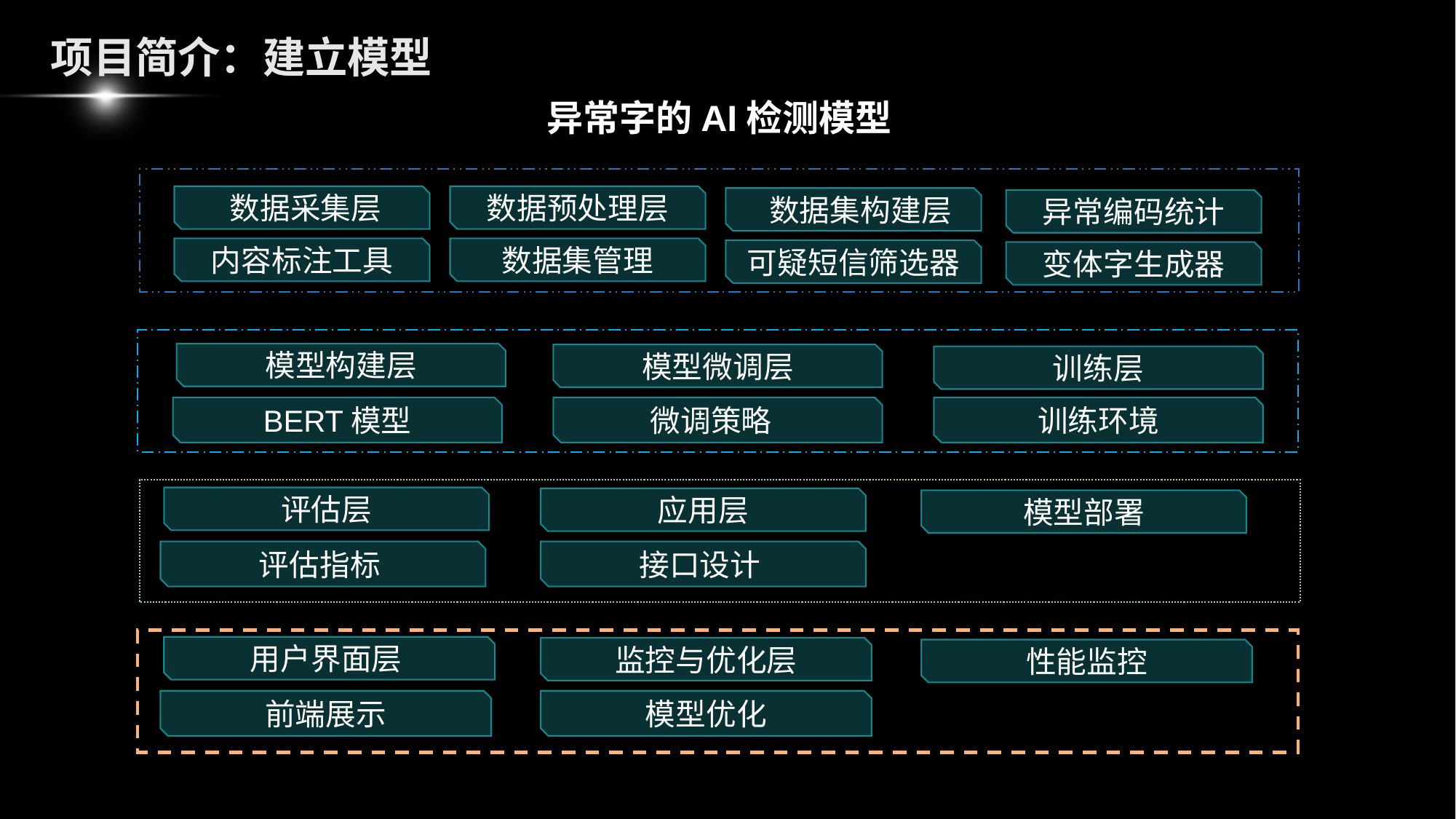

# 项目简介：建立模型
异常字的AI检测模型

 数据采集层
数据预处理层
 数据集构建层
异常编码统计
内容标注工具
数据集管理
可疑短信筛选器
变体字生成器

模型构建层
模型微调层
训练层
BERT模型
微调策略
训练环境

评估层
应用层
模型部署
评估指标
接口设计

用户界面层
监控与优化层
性能监控
前端展示
模型优化